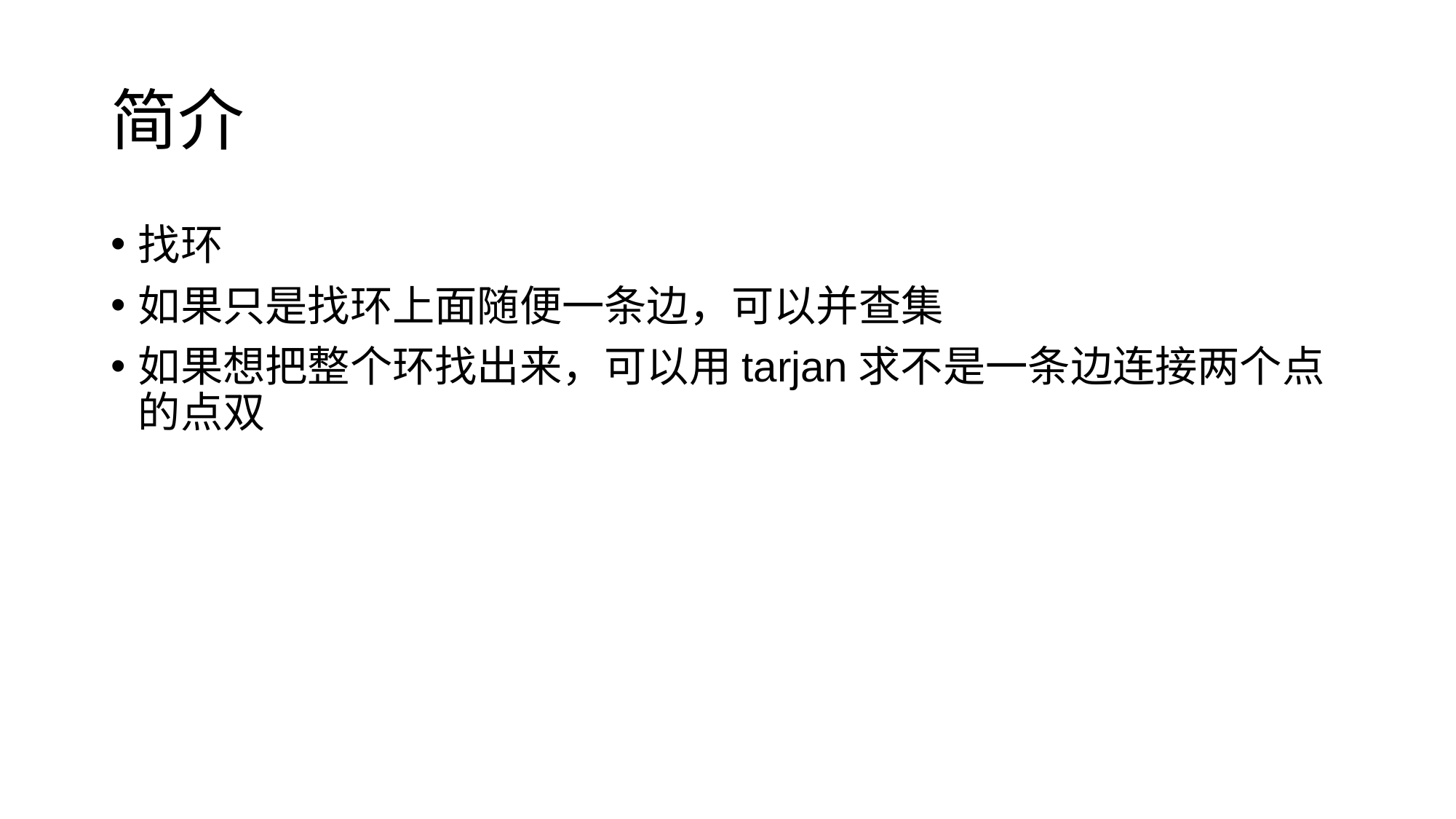

# 简介
找环
如果只是找环上面随便一条边，可以并查集
如果想把整个环找出来，可以用tarjan求不是一条边连接两个点的点双